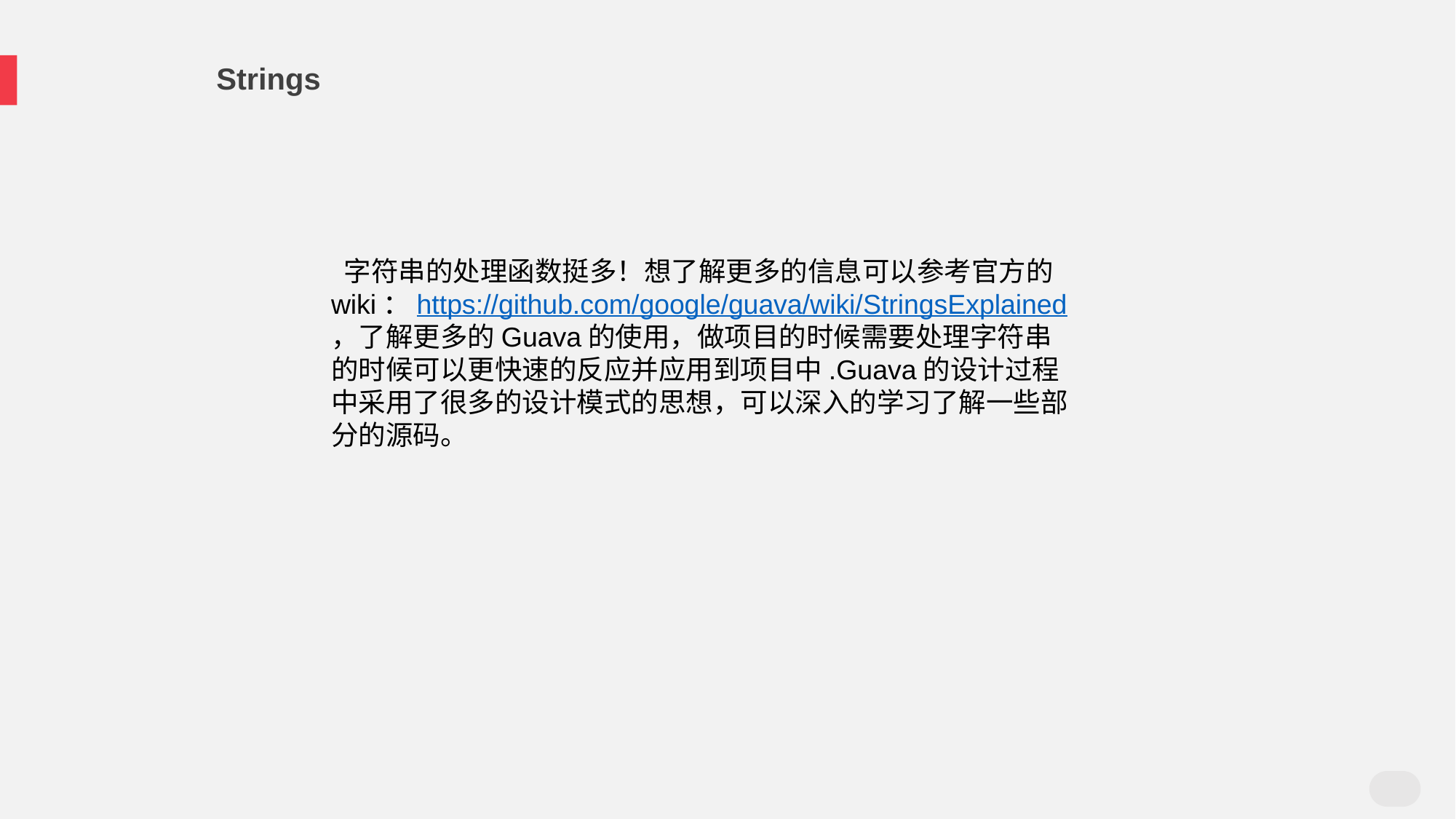

Strings
 字符串的处理函数挺多！想了解更多的信息可以参考官方的wiki：https://github.com/google/guava/wiki/StringsExplained，了解更多的Guava的使用，做项目的时候需要处理字符串的时候可以更快速的反应并应用到项目中.Guava的设计过程中采用了很多的设计模式的思想，可以深入的学习了解一些部分的源码。